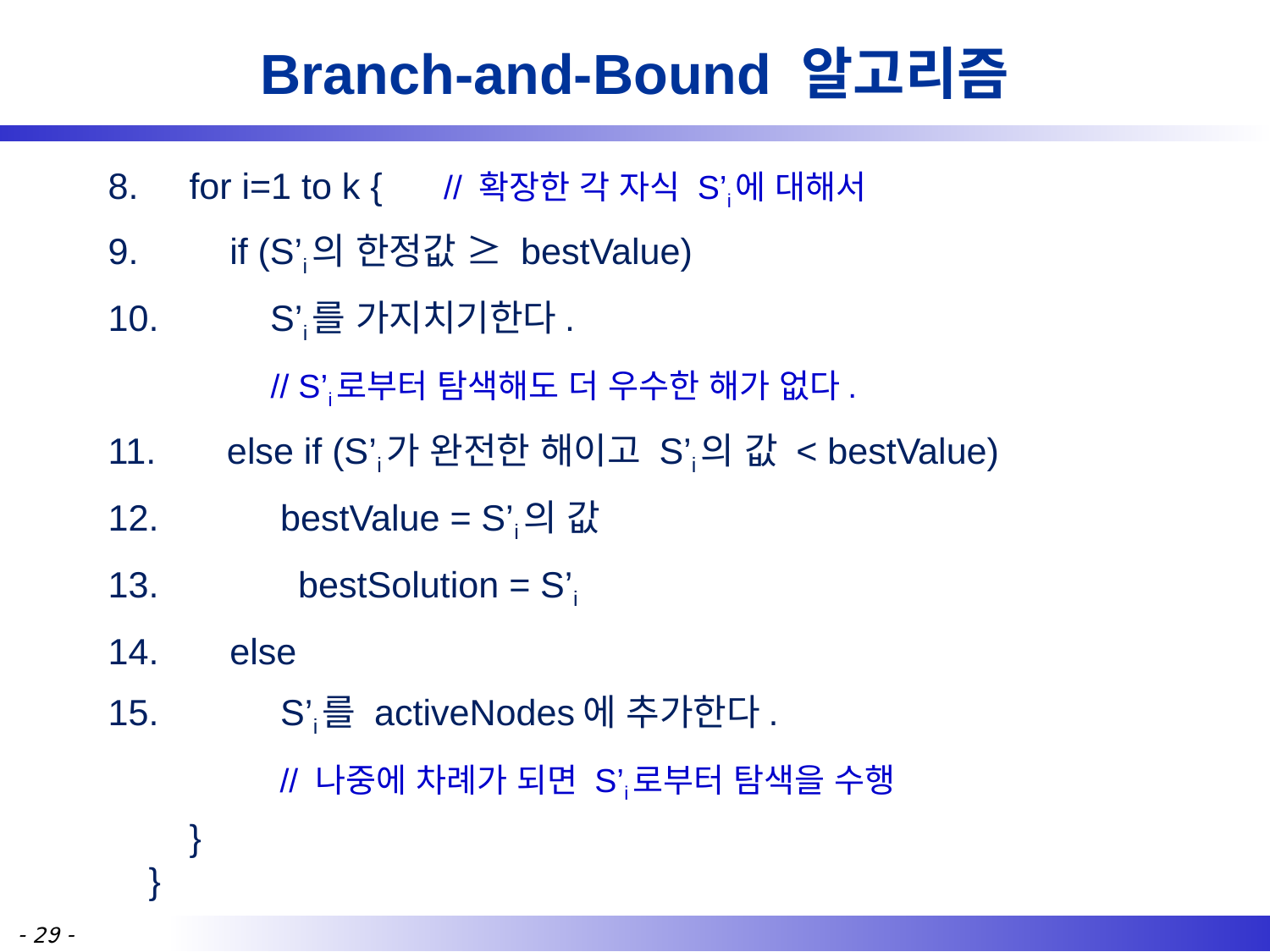

# Branch-and-Bound 알고리즘
8.     for i=1 to k {      // 확장한 각 자식 S’i에 대해서
9.         if (S’i의 한정값 ≥ bestValue)
10.           S’i를 가지치기한다.
                // S’i로부터 탐색해도 더 우수한 해가 없다.
11.       else if (S’i가 완전한 해이고 S’i의 값 < bestValue)
12.            bestValue = S’i의 값
13.	       bestSolution = S’i
14.       else
15.            S’i를 activeNodes에 추가한다.
                 // 나중에 차례가 되면 S’i로부터 탐색을 수행
        }
    }
- 29 -